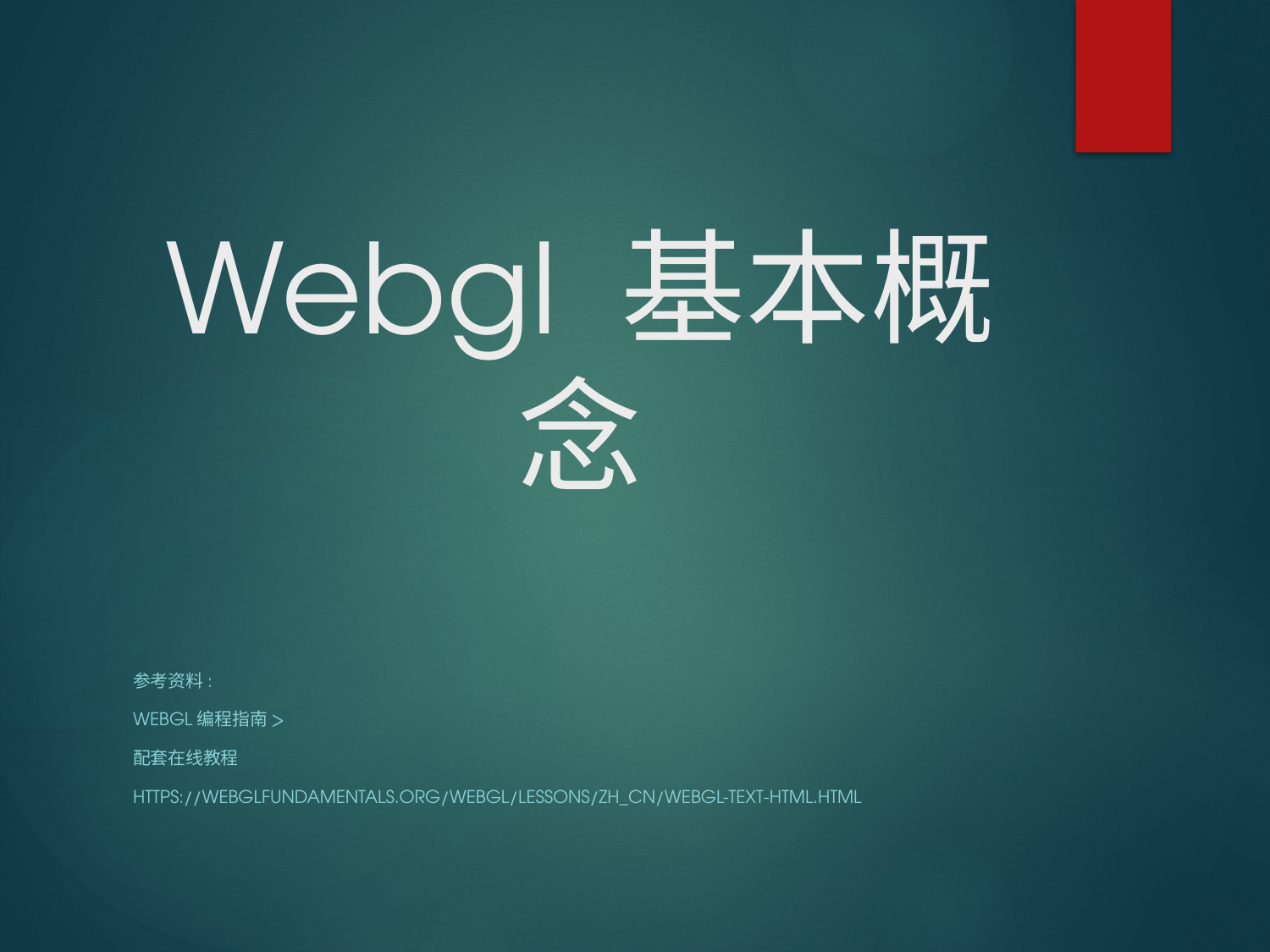

# Webgl 基本概念
参考资料:
WEBgl编程指南>
配套在线教程
https://webglfundamentals.org/webgl/lessons/zh_cn/webgl-text-html.html